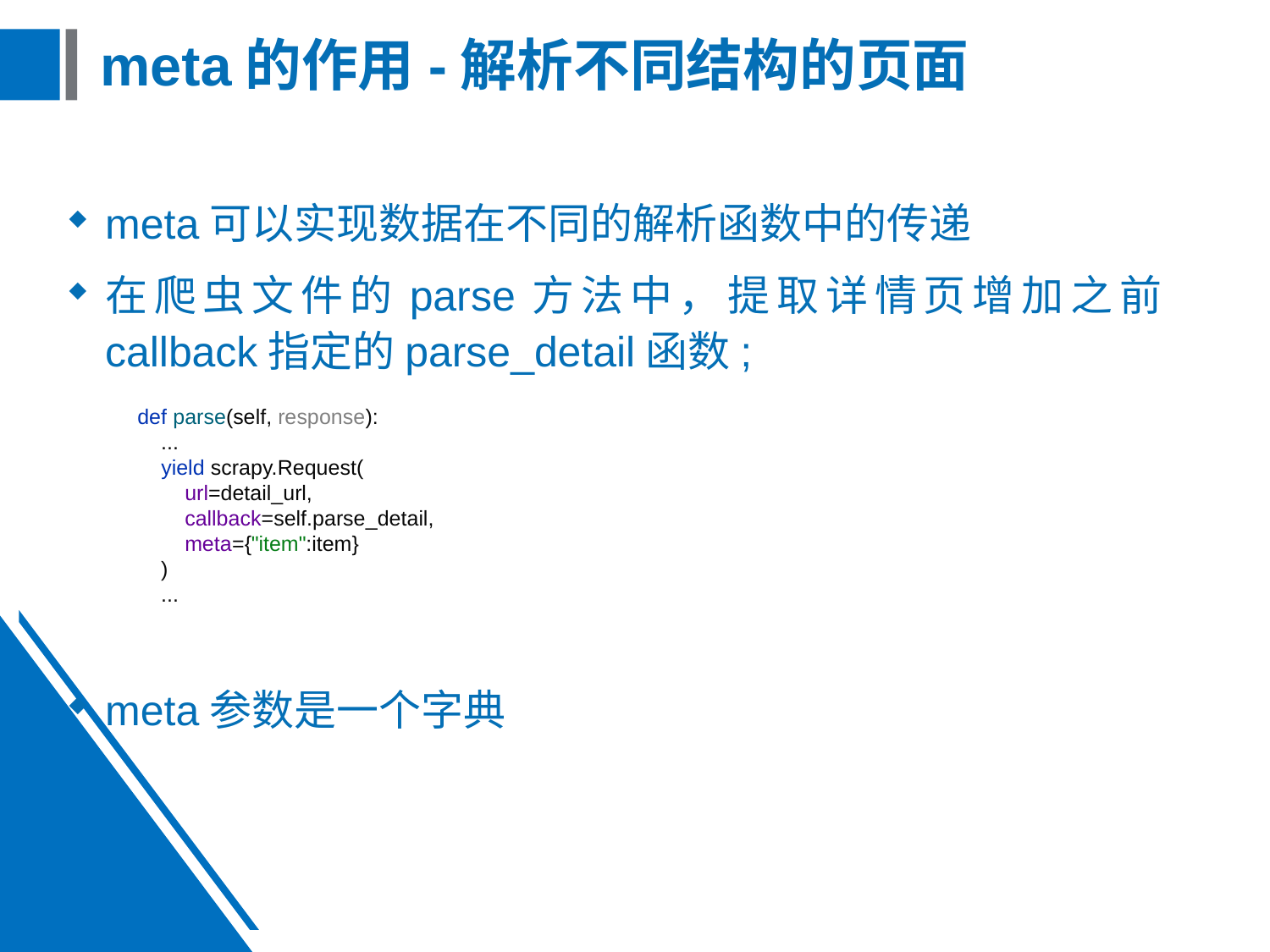

# meta的作用-解析不同结构的页面
meta可以实现数据在不同的解析函数中的传递
在爬虫文件的parse方法中，提取详情页增加之前callback指定的parse_detail函数;

meta参数是一个字典
def parse(self, response):
    ...
    yield scrapy.Request(
        url=detail_url,
        callback=self.parse_detail,
        meta={"item":item}
    )
    ...
5